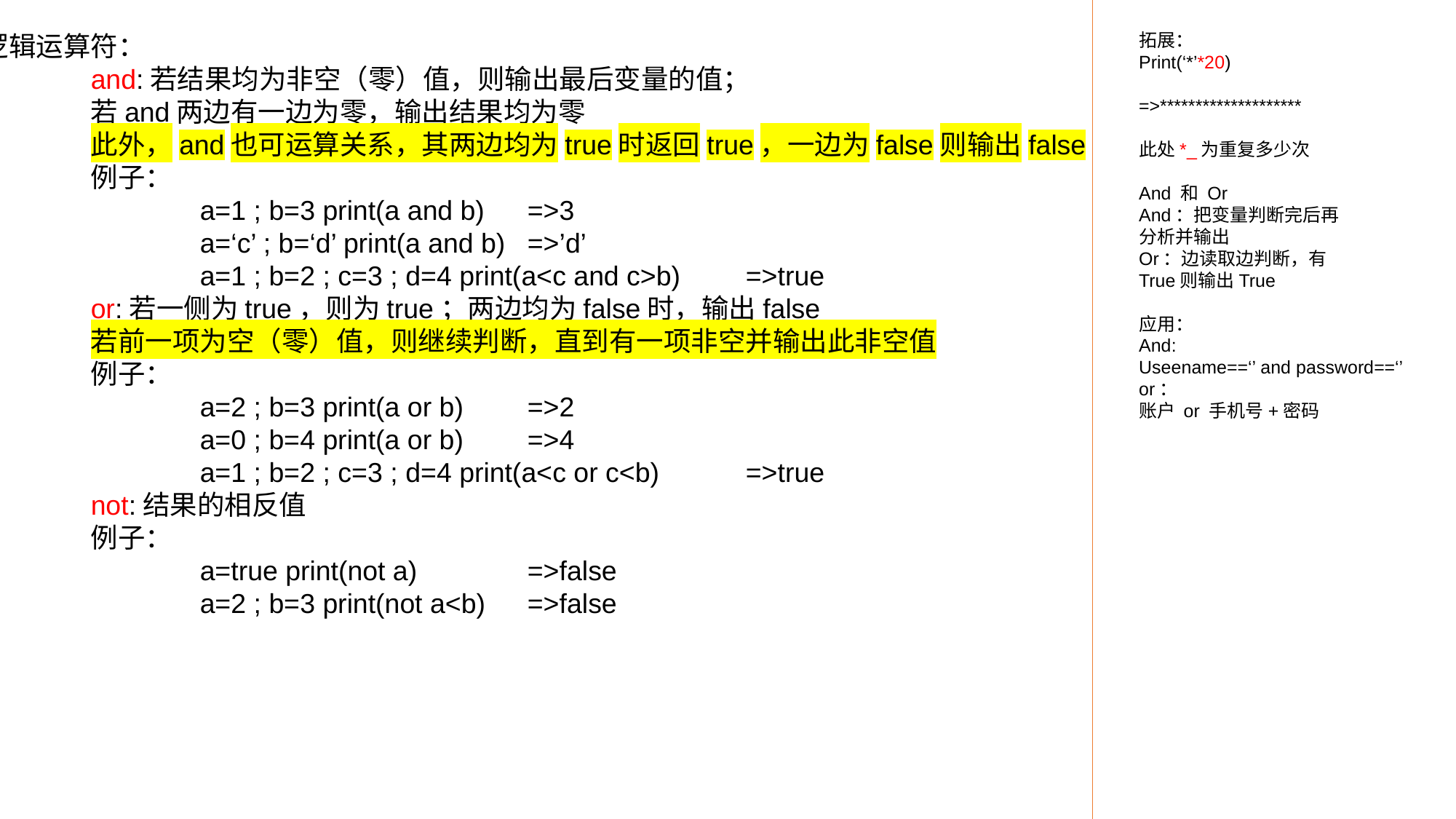

逻辑运算符：
	and:若结果均为非空（零）值，则输出最后变量的值；
	若and两边有一边为零，输出结果均为零
	此外，and也可运算关系，其两边均为true时返回true，一边为false则输出false
	例子：
		a=1 ; b=3 print(a and b)	=>3
		a=‘c’ ; b=‘d’ print(a and b)	=>’d’
		a=1 ; b=2 ; c=3 ; d=4 print(a<c and c>b)	=>true
	or:若一侧为true，则为true；两边均为false时，输出false
	若前一项为空（零）值，则继续判断，直到有一项非空并输出此非空值
	例子：
		a=2 ; b=3 print(a or b)	=>2
		a=0 ; b=4 print(a or b)	=>4
		a=1 ; b=2 ; c=3 ; d=4 print(a<c or c<b)	=>true
	not:结果的相反值
	例子：
		a=true print(not a)		=>false
		a=2 ; b=3 print(not a<b)	=>false
拓展：
Print(‘*’*20)

=>********************

此处*_为重复多少次

And 和 Or
And：把变量判断完后再
分析并输出
Or：边读取边判断，有
True则输出True

应用：
And:
Useename==‘’ and password==‘’
or：
账户 or 手机号+密码